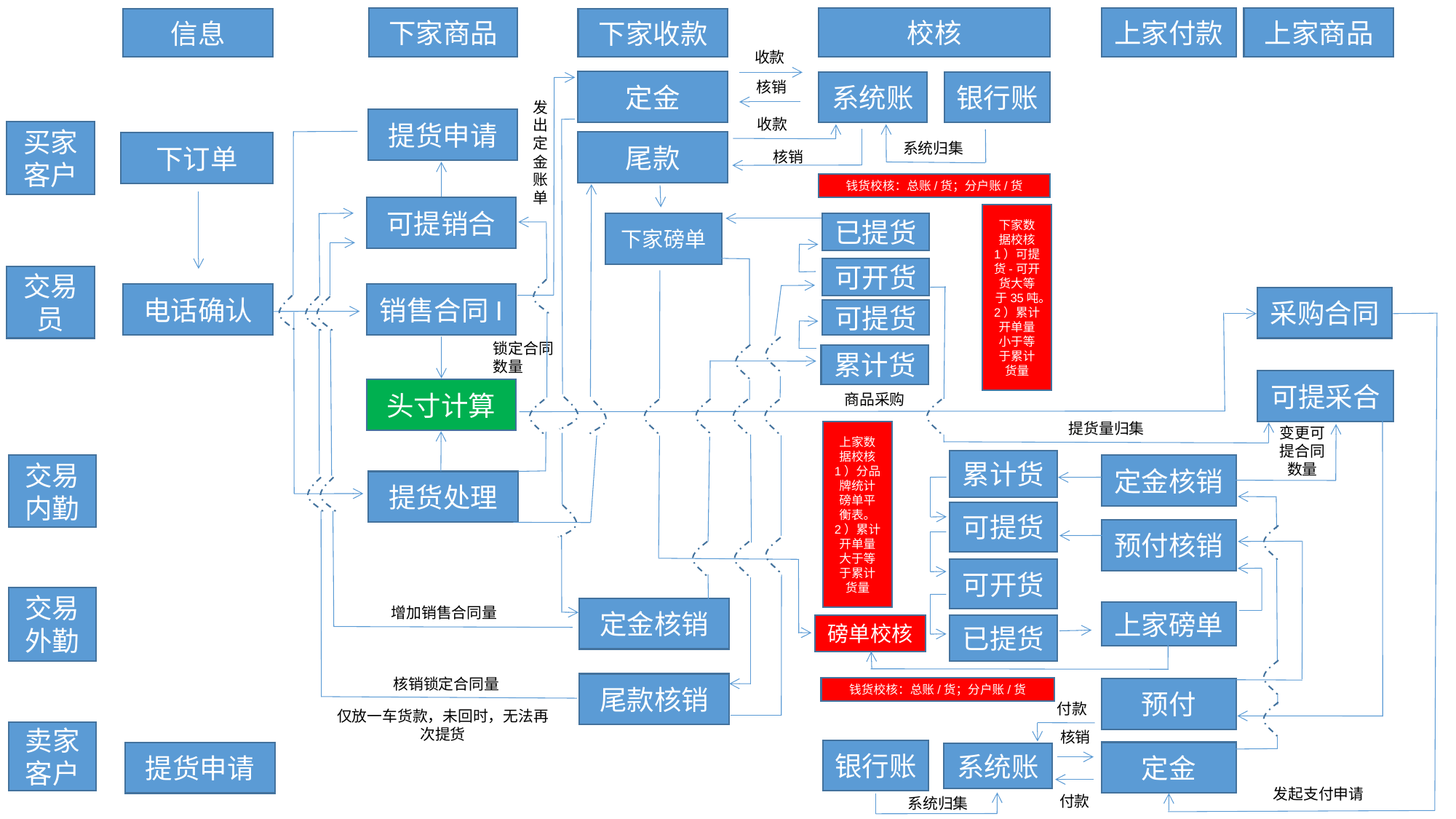

下家商品
上家付款
上家商品
校核
信息
下家收款
收款
定金
系统账
核销
银行账
发出定金账单
提货申请
收款
买家客户
尾款
下订单
系统归集
核销
钱货校核：总账/货；分户账/货
可提销合
下家数据校核
1）可提货-可开货大等于35吨。
2）累计开单量小于等于累计货量
下家磅单
已提货
可开货
交易员

电话确认
销售合同I
采购合同

可提货
锁定合同数量

累计货
可提采合
头寸计算
商品采购

提货量归集
变更可
提合同
数量
上家数据校核
1）分品牌统计磅单平衡表。
2）累计开单量大于等于累计货量
累计货
交易内勤
定金核销
提货处理

可提货

预付核销

可开货
交易外勤
增加销售合同量
定金核销
上家磅单
磅单校核
已提货

核销锁定合同量
尾款核销
钱货校核：总账/货；分户账/货
预付
付款
仅放一车货款，未回时，无法再次提货

卖家客户
核销
银行账
提货申请
定金
系统账
发起支付申请
付款
系统归集